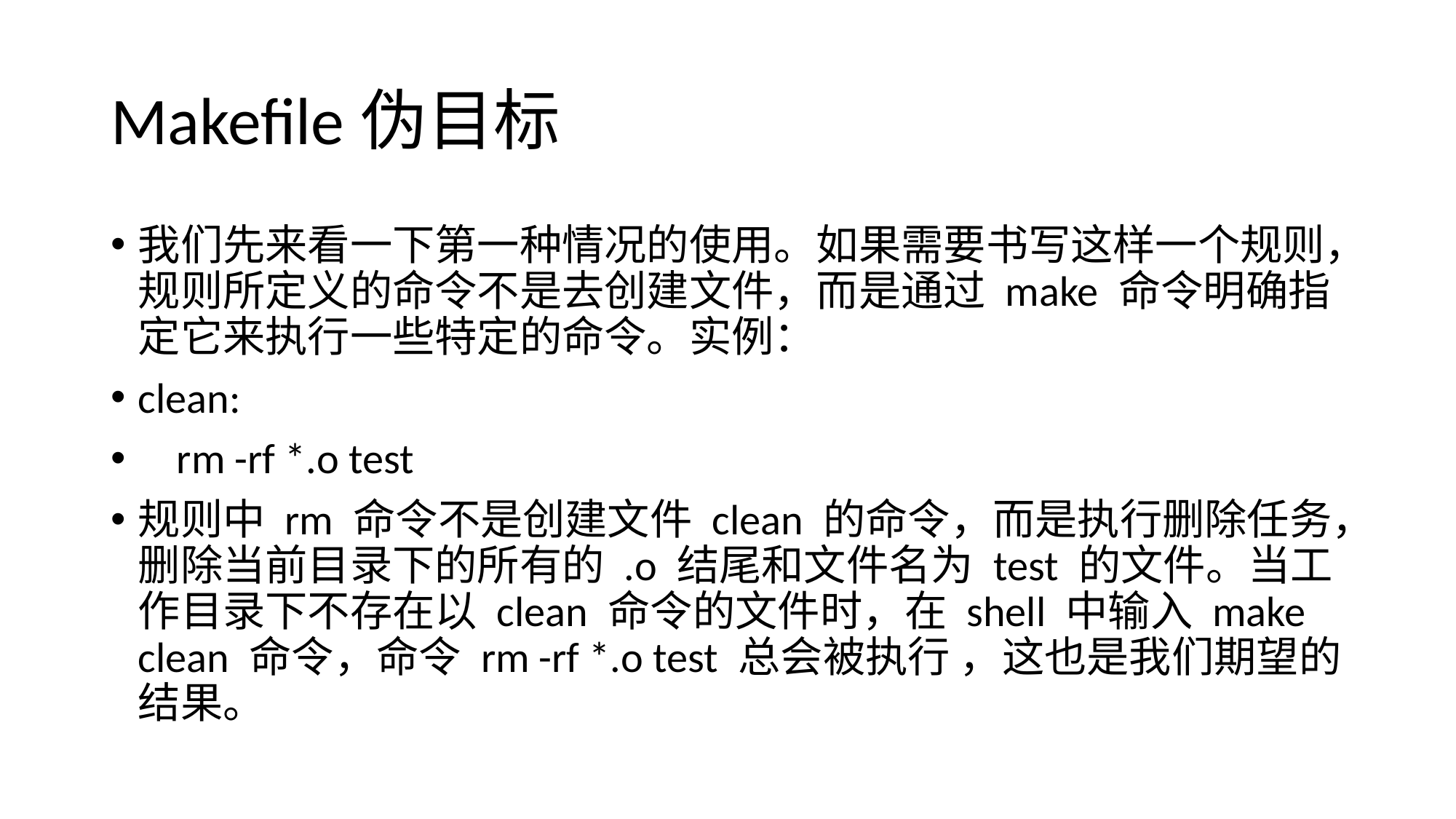

# Makefile伪目标
我们先来看一下第一种情况的使用。如果需要书写这样一个规则，规则所定义的命令不是去创建文件，而是通过 make 命令明确指定它来执行一些特定的命令。实例：
clean:
    rm -rf *.o test
规则中 rm 命令不是创建文件 clean 的命令，而是执行删除任务，删除当前目录下的所有的 .o 结尾和文件名为 test 的文件。当工作目录下不存在以 clean 命令的文件时，在 shell 中输入 make clean 命令，命令 rm -rf *.o test 总会被执行 ，这也是我们期望的结果。